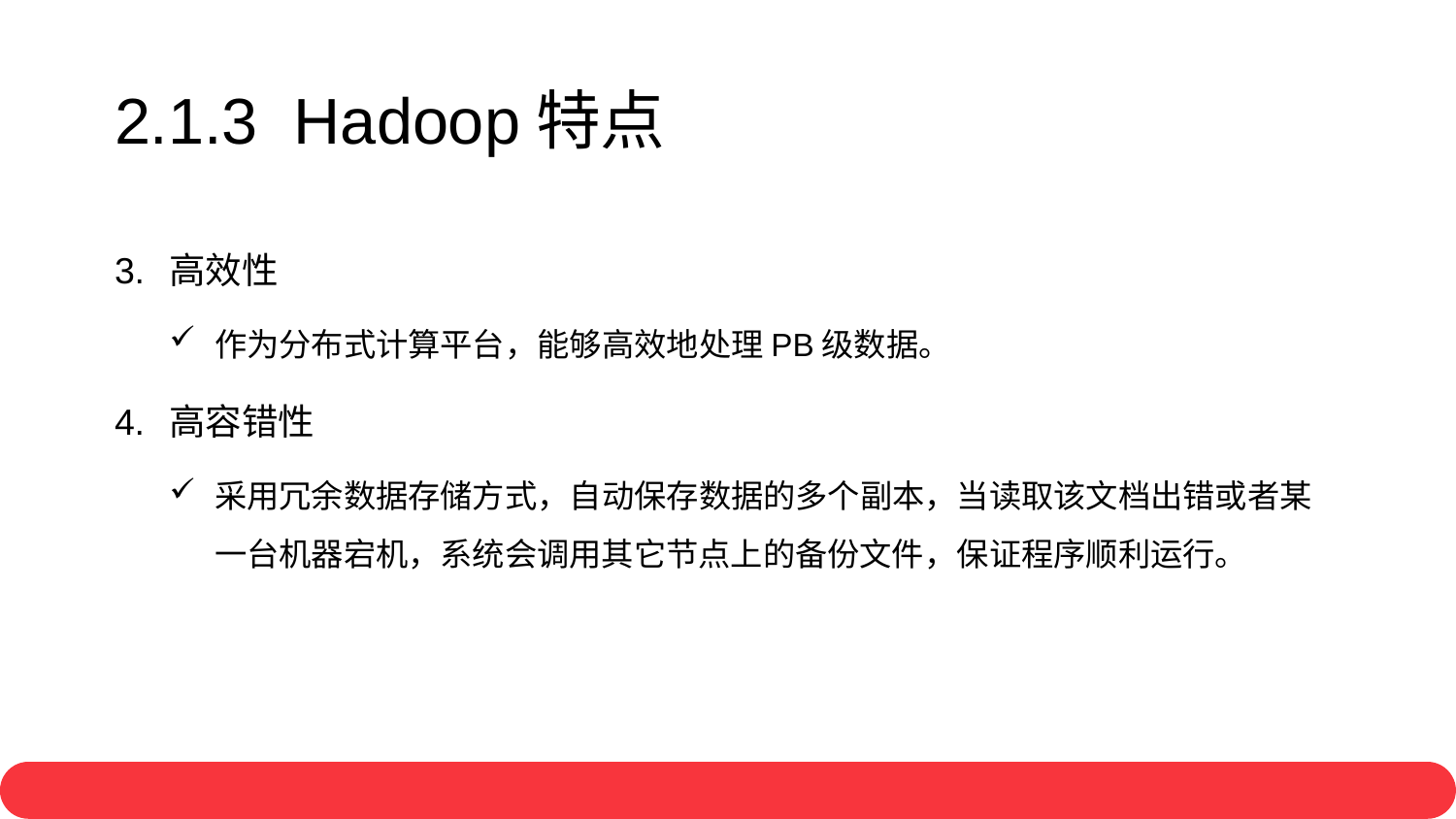

# 2.1.3  Hadoop特点
高效性
作为分布式计算平台，能够高效地处理PB级数据。
高容错性
采用冗余数据存储方式，自动保存数据的多个副本，当读取该文档出错或者某一台机器宕机，系统会调用其它节点上的备份文件，保证程序顺利运行。